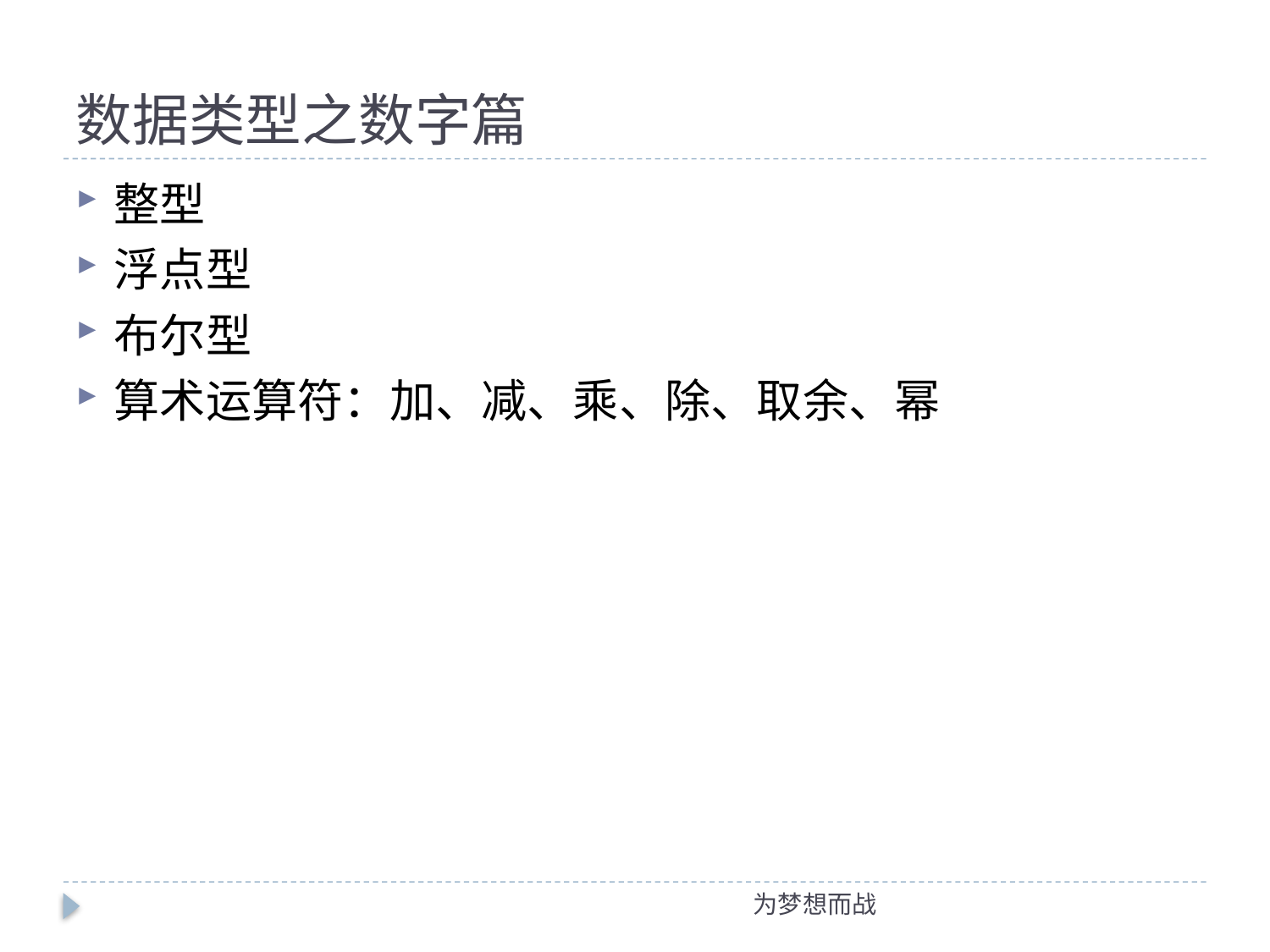

# 数据类型之数字篇
整型
浮点型
布尔型
算术运算符：加、减、乘、除、取余、幂
为梦想而战